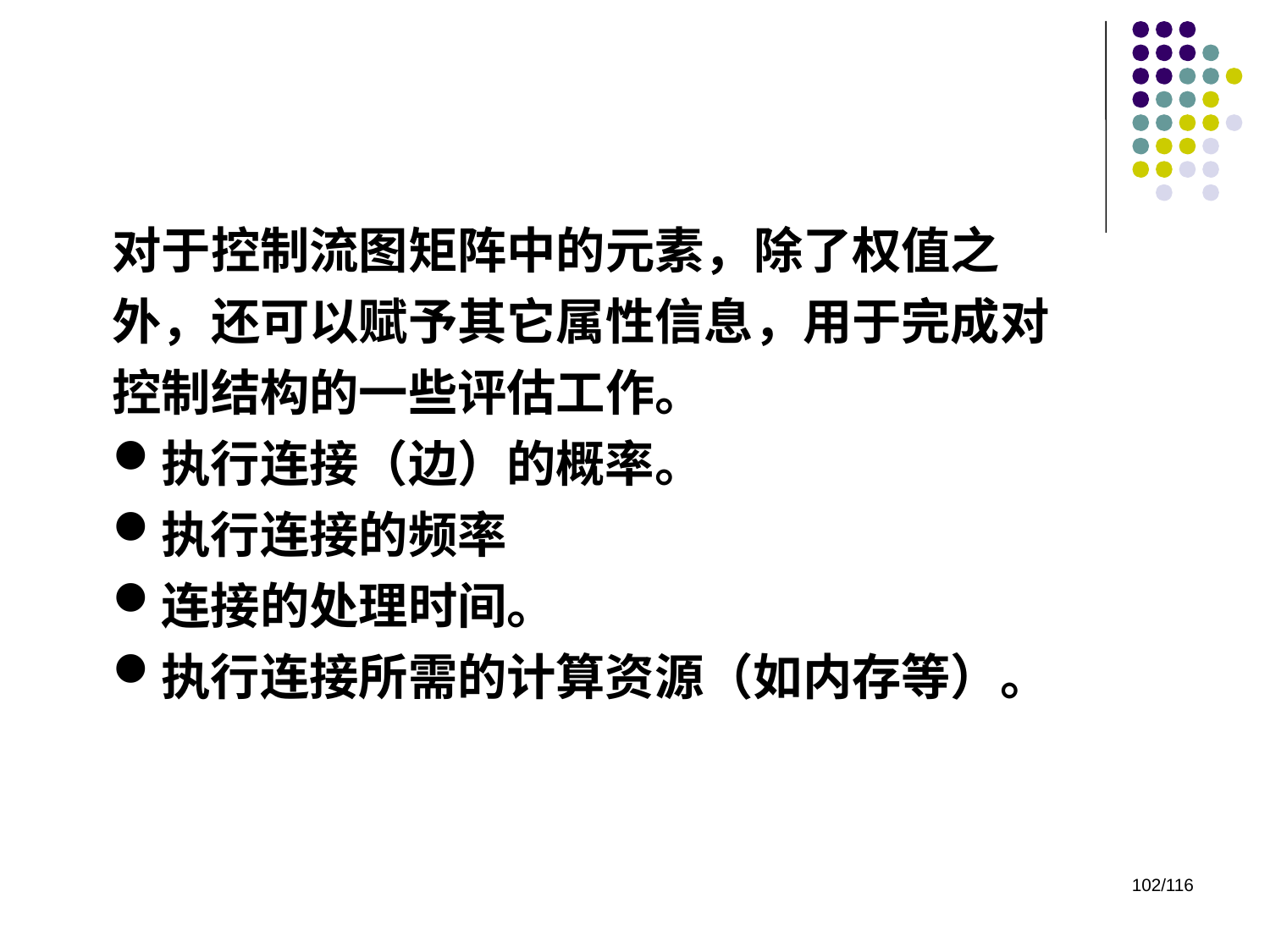

对于控制流图矩阵中的元素，除了权值之外，还可以赋予其它属性信息，用于完成对控制结构的一些评估工作。
执行连接（边）的概率。
执行连接的频率
连接的处理时间。
执行连接所需的计算资源（如内存等）。

102/116